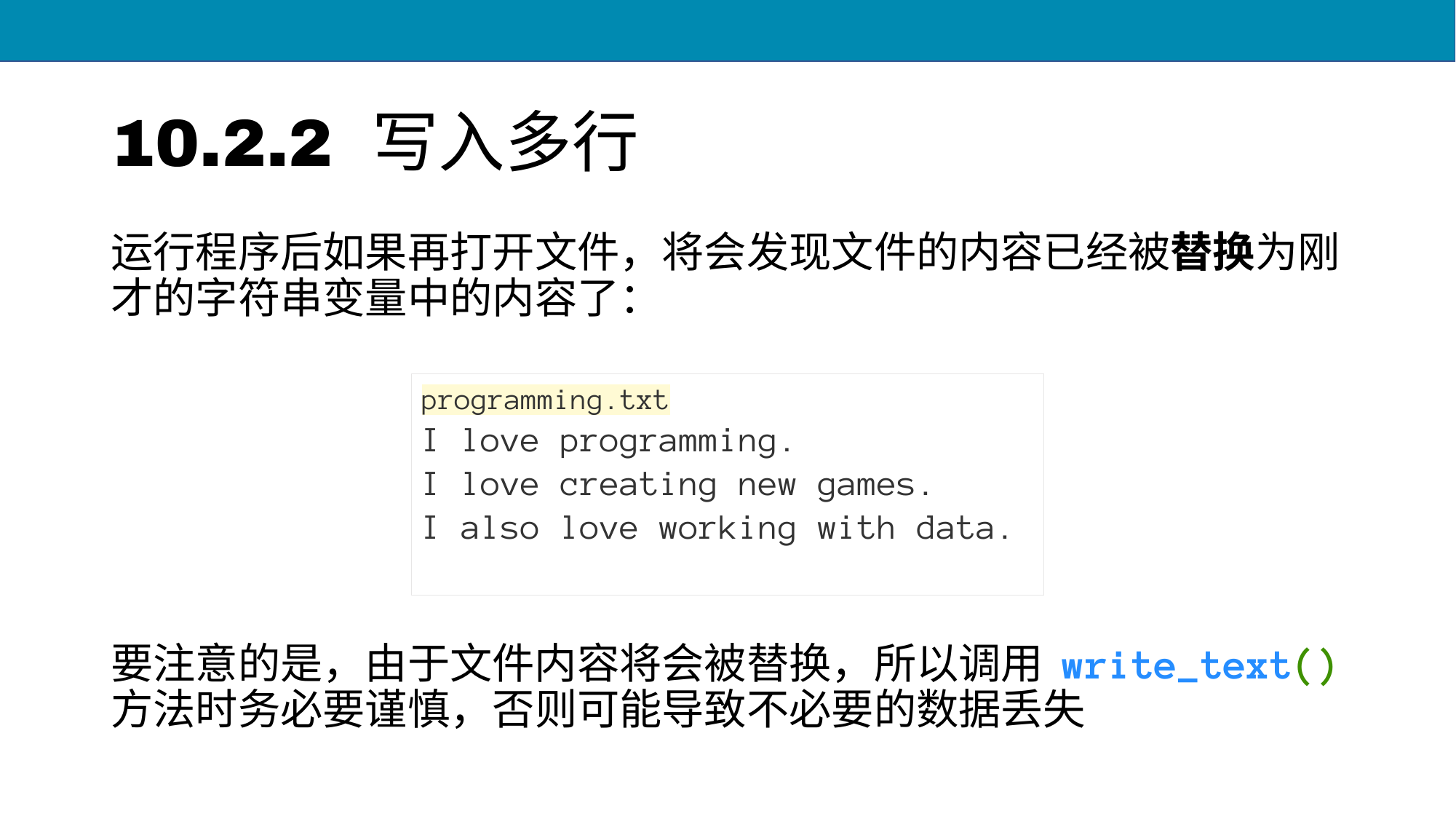

# 10.2.2 写入多行
运行程序后如果再打开文件，将会发现文件的内容已经被替换为刚才的字符串变量中的内容了：

要注意的是，由于文件内容将会被替换，所以调用 write_text() 方法时务必要谨慎，否则可能导致不必要的数据丢失
programming.txt
I love programming.
I love creating new games.
I also love working with data.